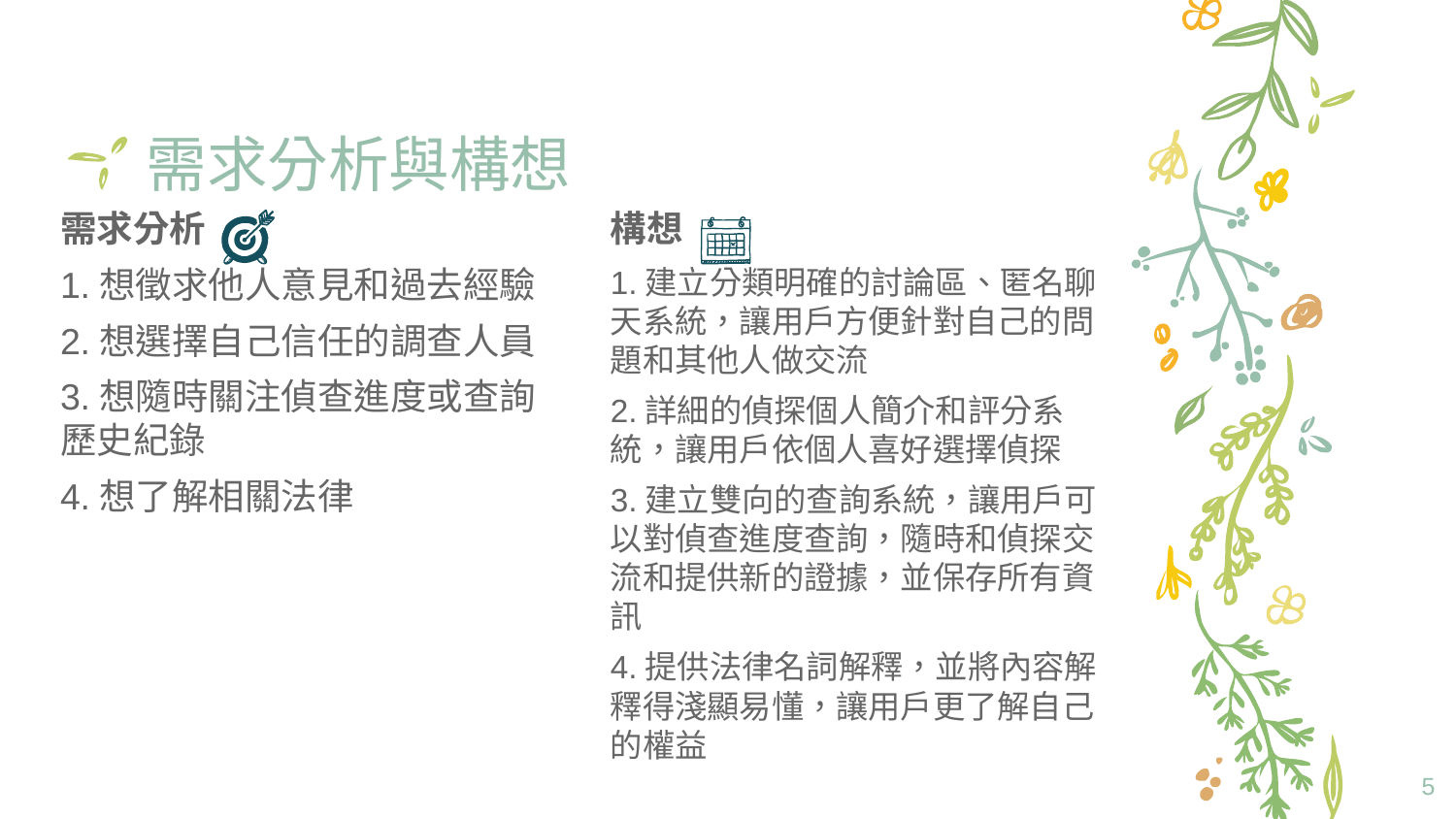

# 需求分析與構想
需求分析
1.想徵求他人意見和過去經驗
2.想選擇自己信任的調查人員
3.想隨時關注偵查進度或查詢歷史紀錄
4.想了解相關法律
構想
1.建立分類明確的討論區、匿名聊天系統，讓用戶方便針對自己的問題和其他人做交流
2.詳細的偵探個人簡介和評分系統，讓用戶依個人喜好選擇偵探
3.建立雙向的查詢系統，讓用戶可以對偵查進度查詢，隨時和偵探交流和提供新的證據，並保存所有資訊
4.提供法律名詞解釋，並將內容解釋得淺顯易懂，讓用戶更了解自己的權益

5